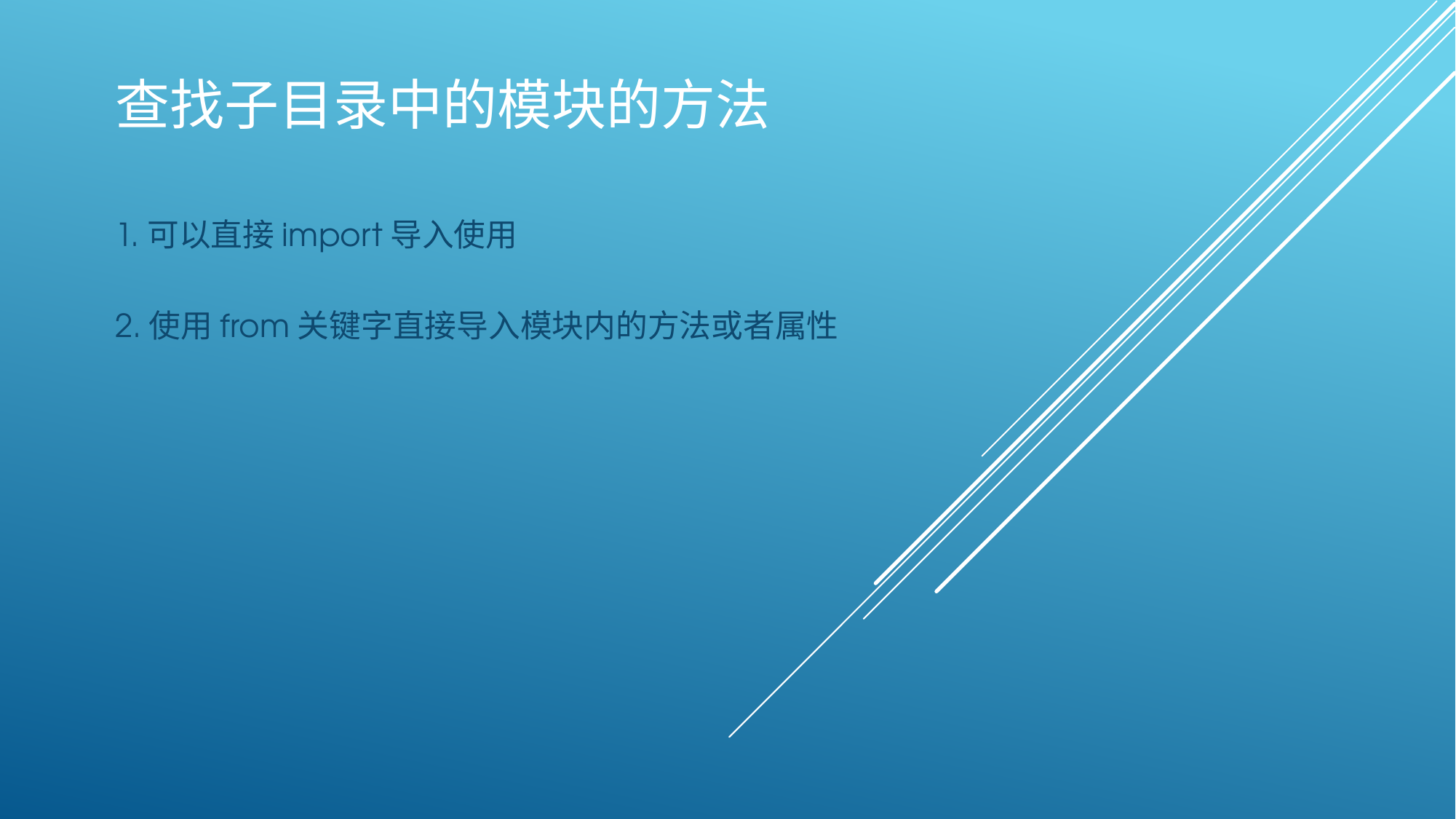

#
查找子目录中的模块的方法

1.可以直接import导入使用

2.使用from关键字直接导入模块内的方法或者属性